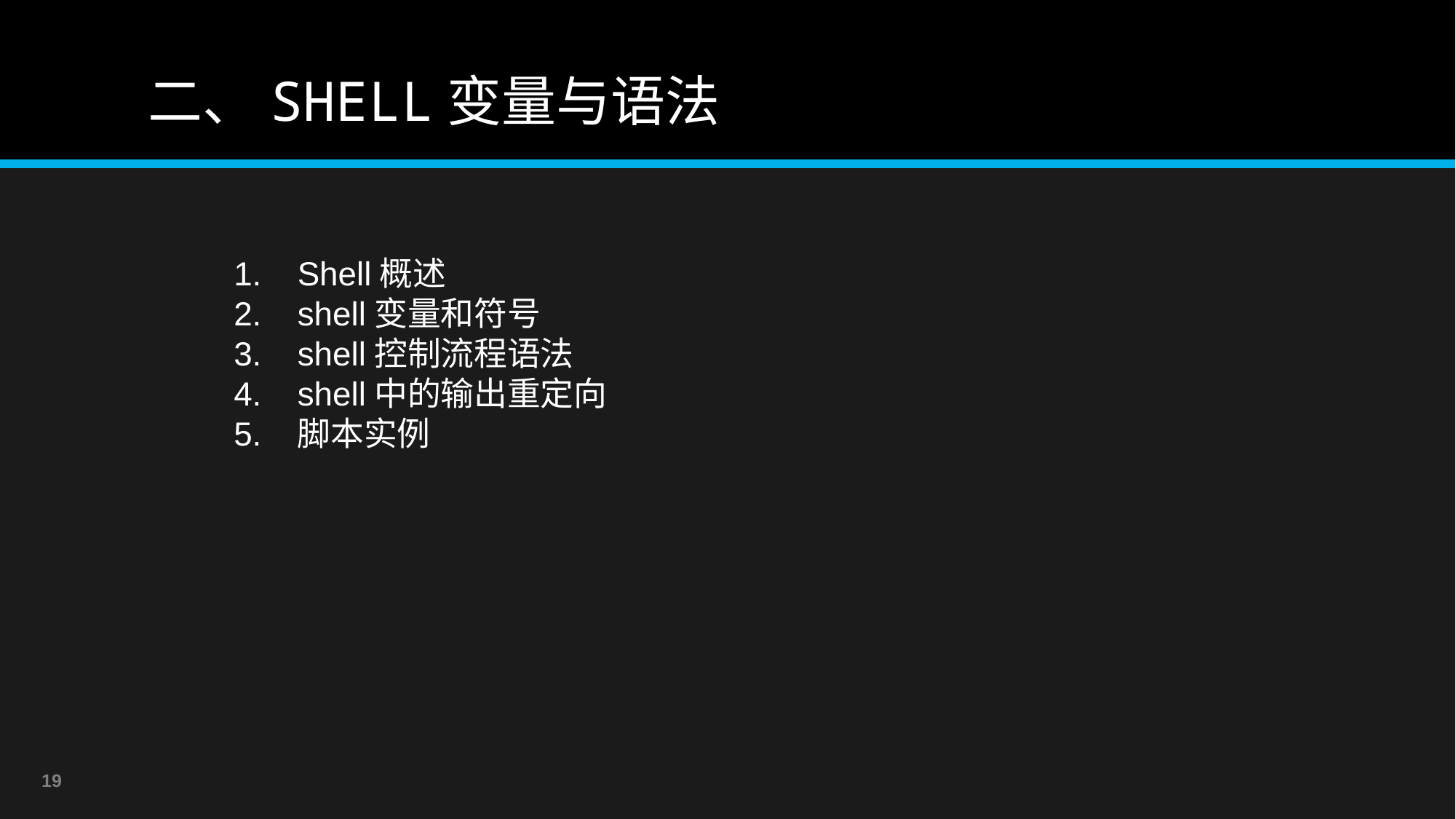

# 二、SHELL变量与语法
Shell概述
shell变量和符号
shell控制流程语法
shell中的输出重定向
脚本实例

19